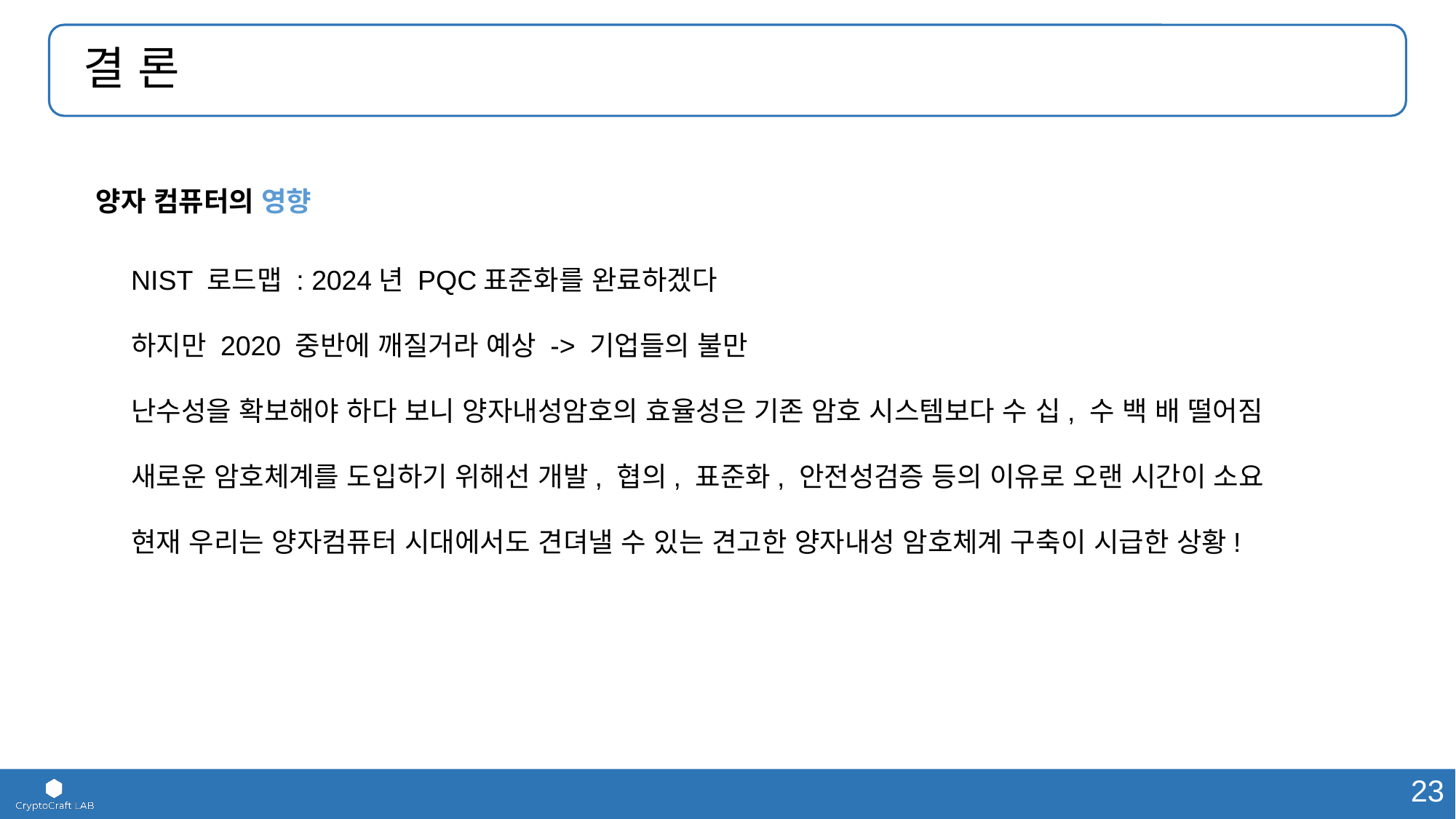

# 결 론
양자 컴퓨터의 영향
NIST 로드맵 : 2024년 PQC표준화를 완료하겠다

하지만 2020 중반에 깨질거라 예상 -> 기업들의 불만

난수성을 확보해야 하다 보니 양자내성암호의 효율성은 기존 암호 시스템보다 수 십, 수 백 배 떨어짐

새로운 암호체계를 도입하기 위해선 개발, 협의, 표준화, 안전성검증 등의 이유로 오랜 시간이 소요

현재 우리는 양자컴퓨터 시대에서도 견뎌낼 수 있는 견고한 양자내성 암호체계 구축이 시급한 상황!